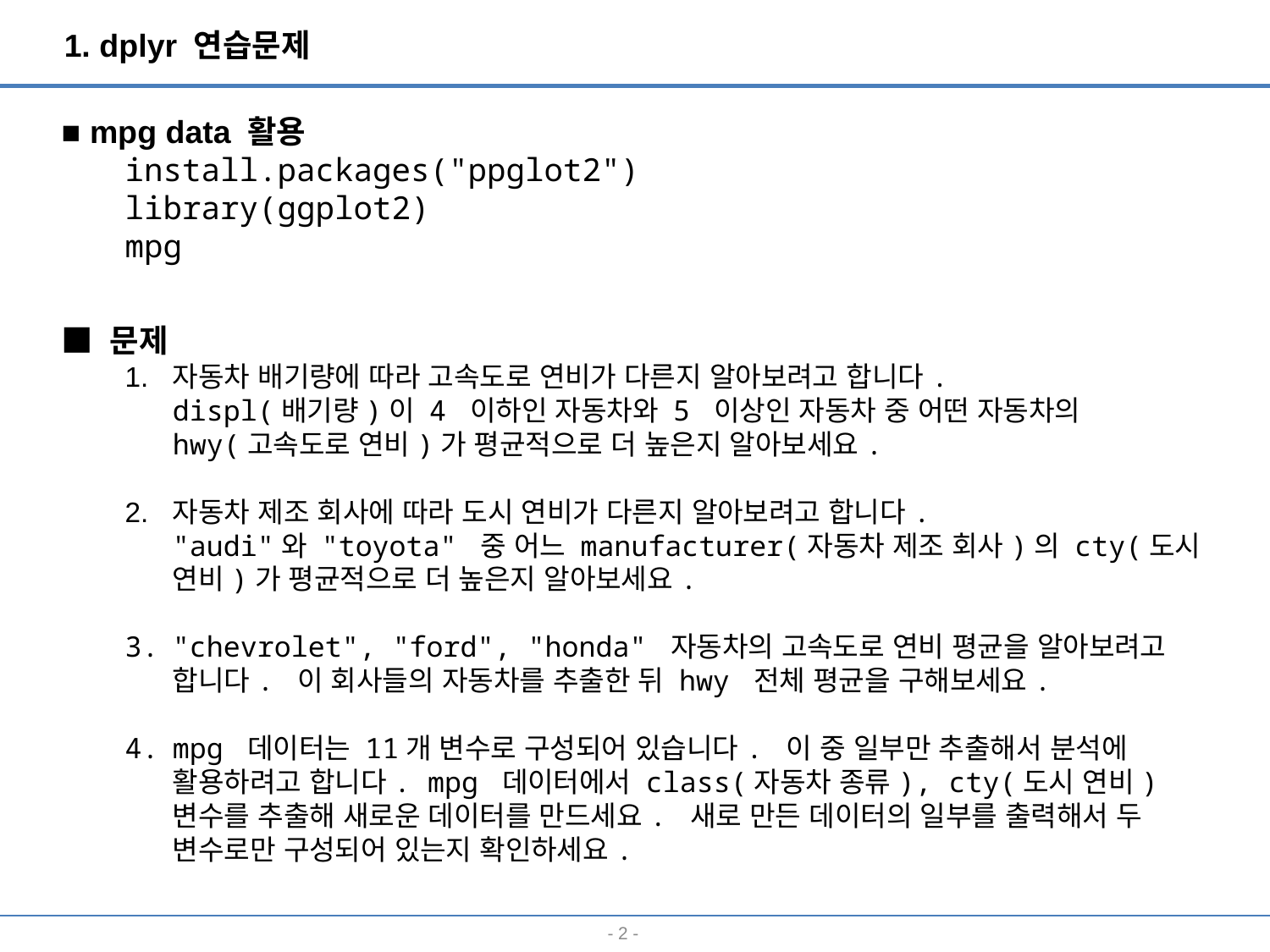

1. dplyr 연습문제
■ mpg data 활용
install.packages("ppglot2")
library(ggplot2)
mpg

■ 문제
자동차 배기량에 따라 고속도로 연비가 다른지 알아보려고 합니다.
displ(배기량)이 4 이하인 자동차와 5 이상인 자동차 중 어떤 자동차의
hwy(고속도로 연비)가 평균적으로 더 높은지 알아보세요.

자동차 제조 회사에 따라 도시 연비가 다른지 알아보려고 합니다.
"audi"와 "toyota" 중 어느 manufacturer(자동차 제조 회사)의 cty(도시 연비)가 평균적으로 더 높은지 알아보세요.

"chevrolet", "ford", "honda" 자동차의 고속도로 연비 평균을 알아보려고 합니다. 이 회사들의 자동차를 추출한 뒤 hwy 전체 평균을 구해보세요.

mpg 데이터는 11개 변수로 구성되어 있습니다. 이 중 일부만 추출해서 분석에 활용하려고 합니다. mpg 데이터에서 class(자동차 종류), cty(도시 연비) 변수를 추출해 새로운 데이터를 만드세요. 새로 만든 데이터의 일부를 출력해서 두 변수로만 구성되어 있는지 확인하세요.
- 2 -